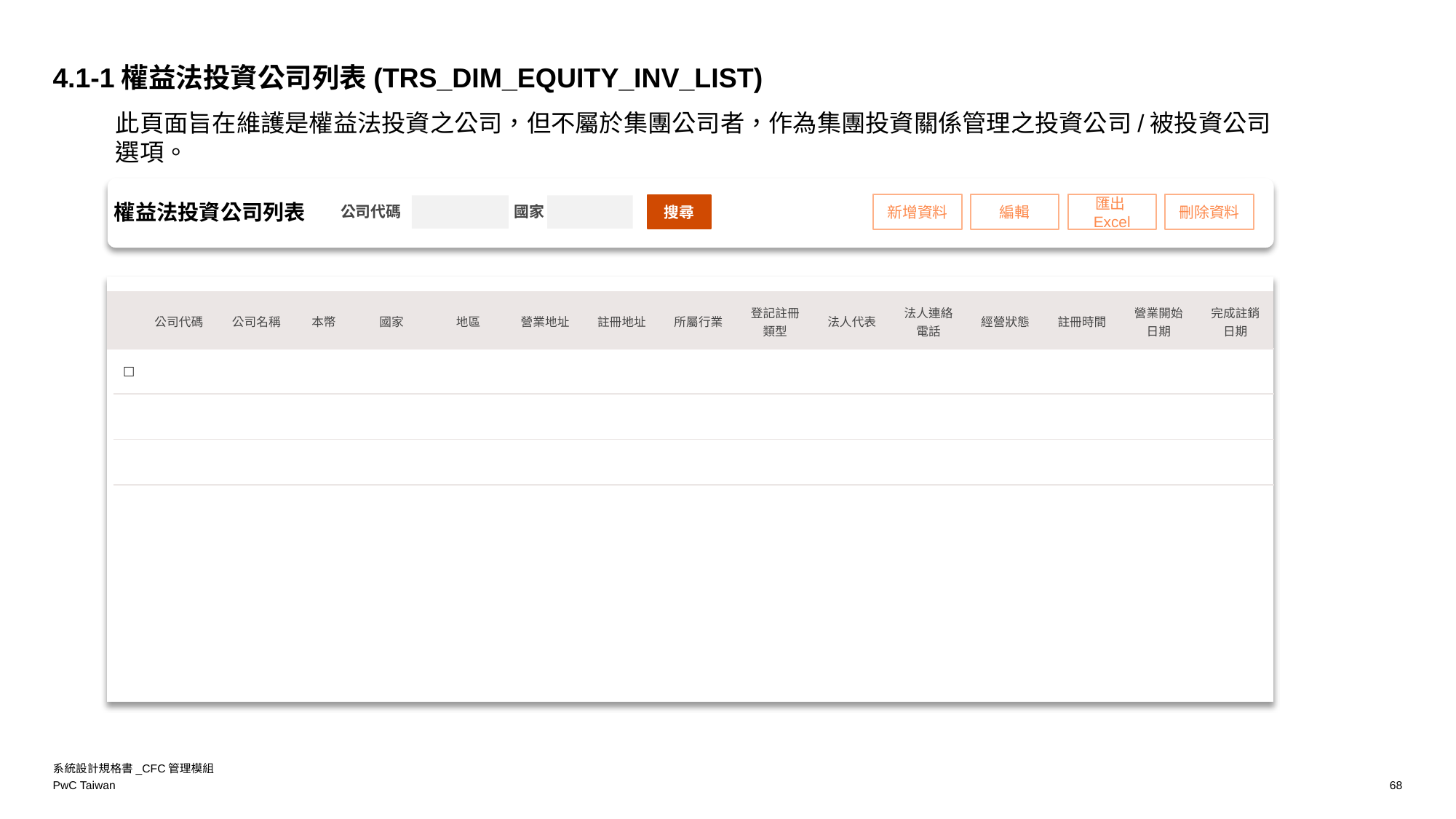

4.1-1權益法投資公司列表(TRS_DIM_EQUITY_INV_LIST)
此頁面旨在維護是權益法投資之公司，但不屬於集團公司者，作為集團投資關係管理之投資公司/被投資公司選項。

新增資料
編輯
匯出Excel
刪除資料

搜尋
權益法投資公司列表
公司代碼
國家

|  | 公司代碼 | 公司名稱 | 本幣 | 國家 | 地區 | 營業地址 | 註冊地址 | 所屬行業 | 登記註冊類型 | 法人代表 | 法人連絡電話 | 經營狀態 | 註冊時間 | 營業開始日期 | 完成註銷日期 |
| --- | --- | --- | --- | --- | --- | --- | --- | --- | --- | --- | --- | --- | --- | --- | --- |
| □ |  |  |  |  |  |  |  |  |  |  |  |  |  |  |  |
|  |  |  |  |  |  |  |  |  |  |  |  |  |  |  |  |
|  |  |  |  |  |  |  |  |  |  |  |  |  |  |  |  |
系統設計規格書_CFC管理模組
68